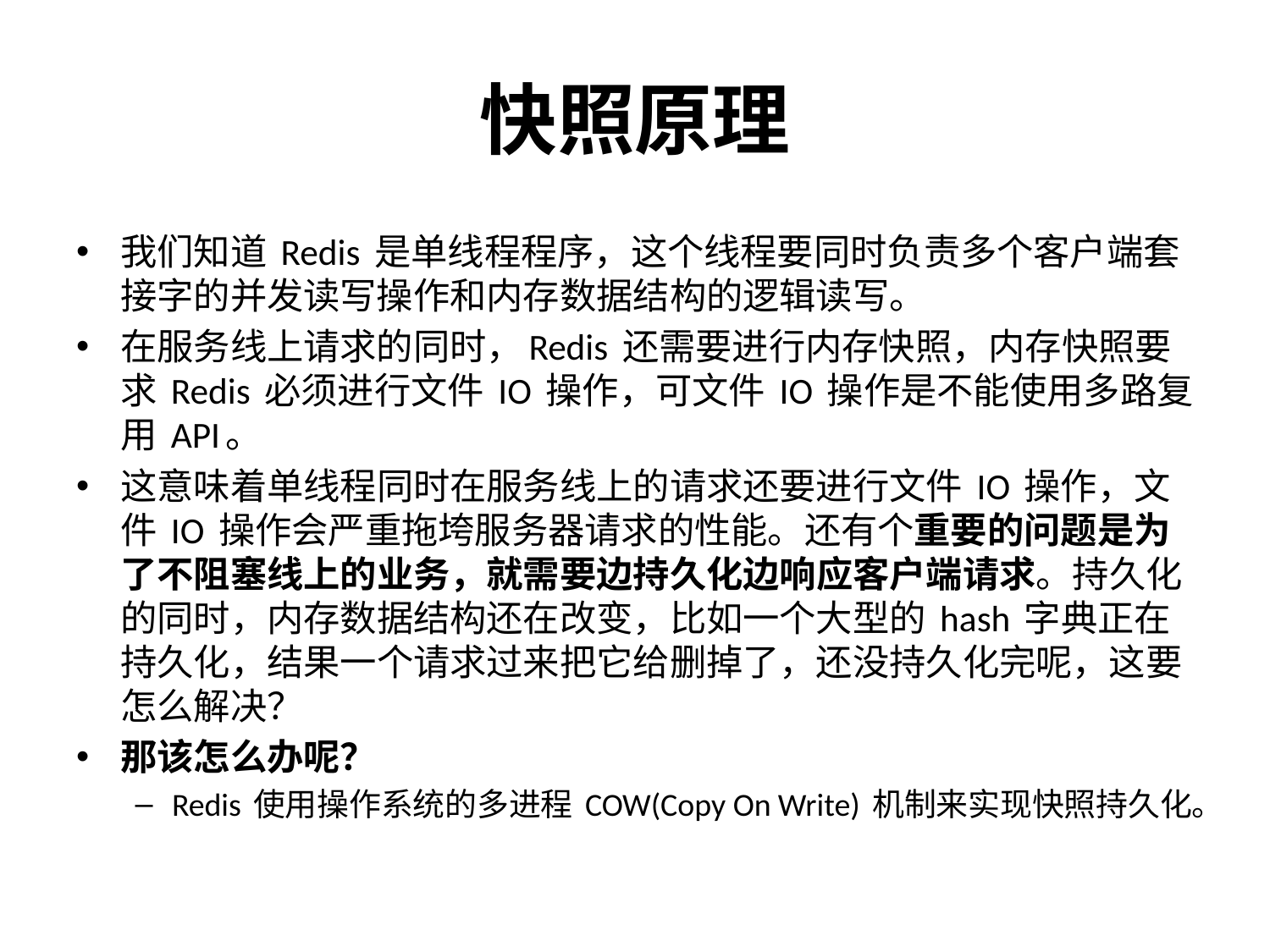

# 快照原理
我们知道 Redis 是单线程程序，这个线程要同时负责多个客户端套接字的并发读写操作和内存数据结构的逻辑读写。
在服务线上请求的同时，Redis 还需要进行内存快照，内存快照要求 Redis 必须进行文件 IO 操作，可文件 IO 操作是不能使用多路复用 API。
这意味着单线程同时在服务线上的请求还要进行文件 IO 操作，文件 IO 操作会严重拖垮服务器请求的性能。还有个重要的问题是为了不阻塞线上的业务，就需要边持久化边响应客户端请求。持久化的同时，内存数据结构还在改变，比如一个大型的 hash 字典正在持久化，结果一个请求过来把它给删掉了，还没持久化完呢，这要怎么解决？
那该怎么办呢？
Redis 使用操作系统的多进程 COW(Copy On Write) 机制来实现快照持久化。